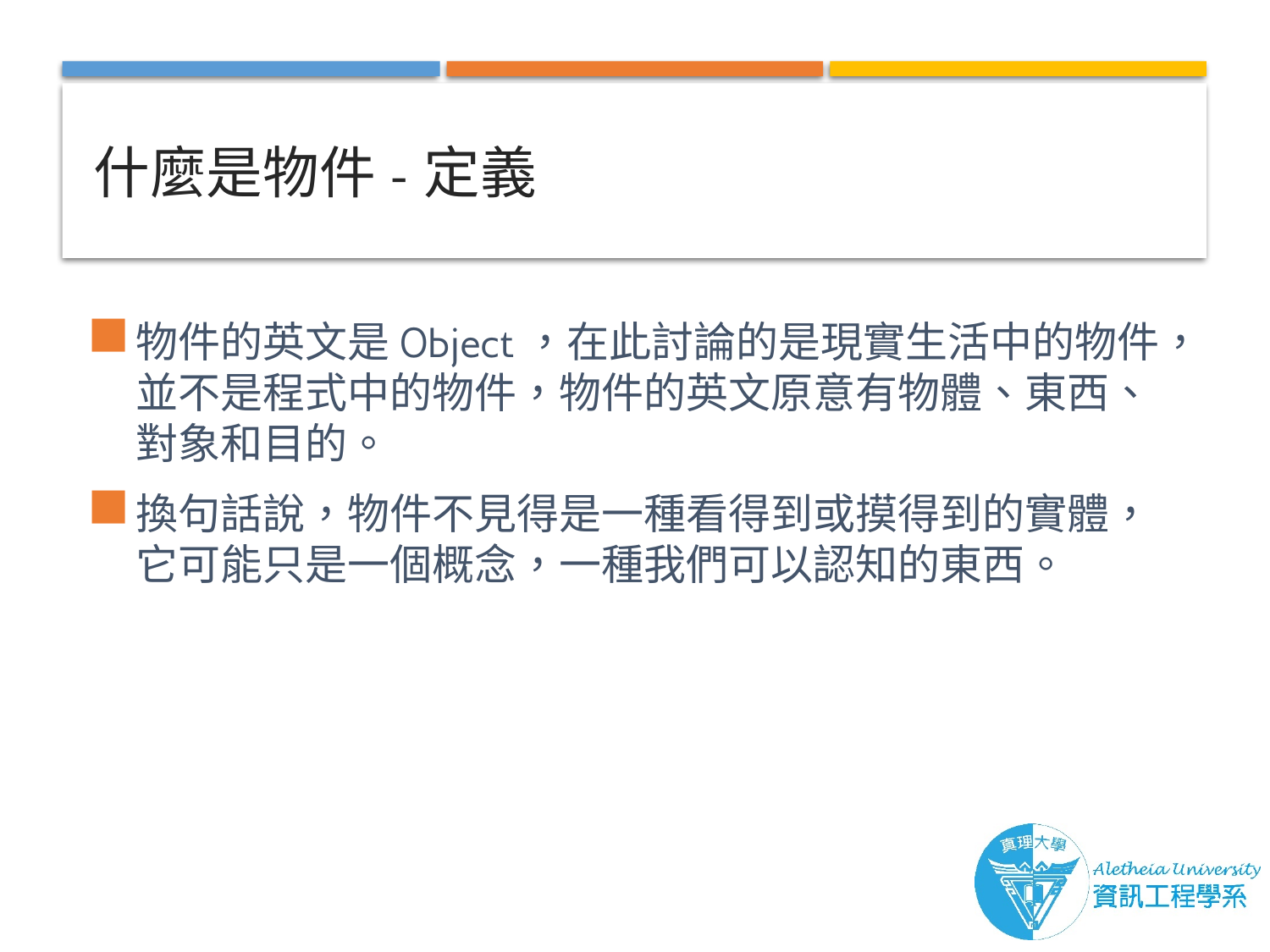

# 什麼是物件-定義
物件的英文是Object，在此討論的是現實生活中的物件，並不是程式中的物件，物件的英文原意有物體、東西、對象和目的。
換句話說，物件不見得是一種看得到或摸得到的實體，它可能只是一個概念，一種我們可以認知的東西。